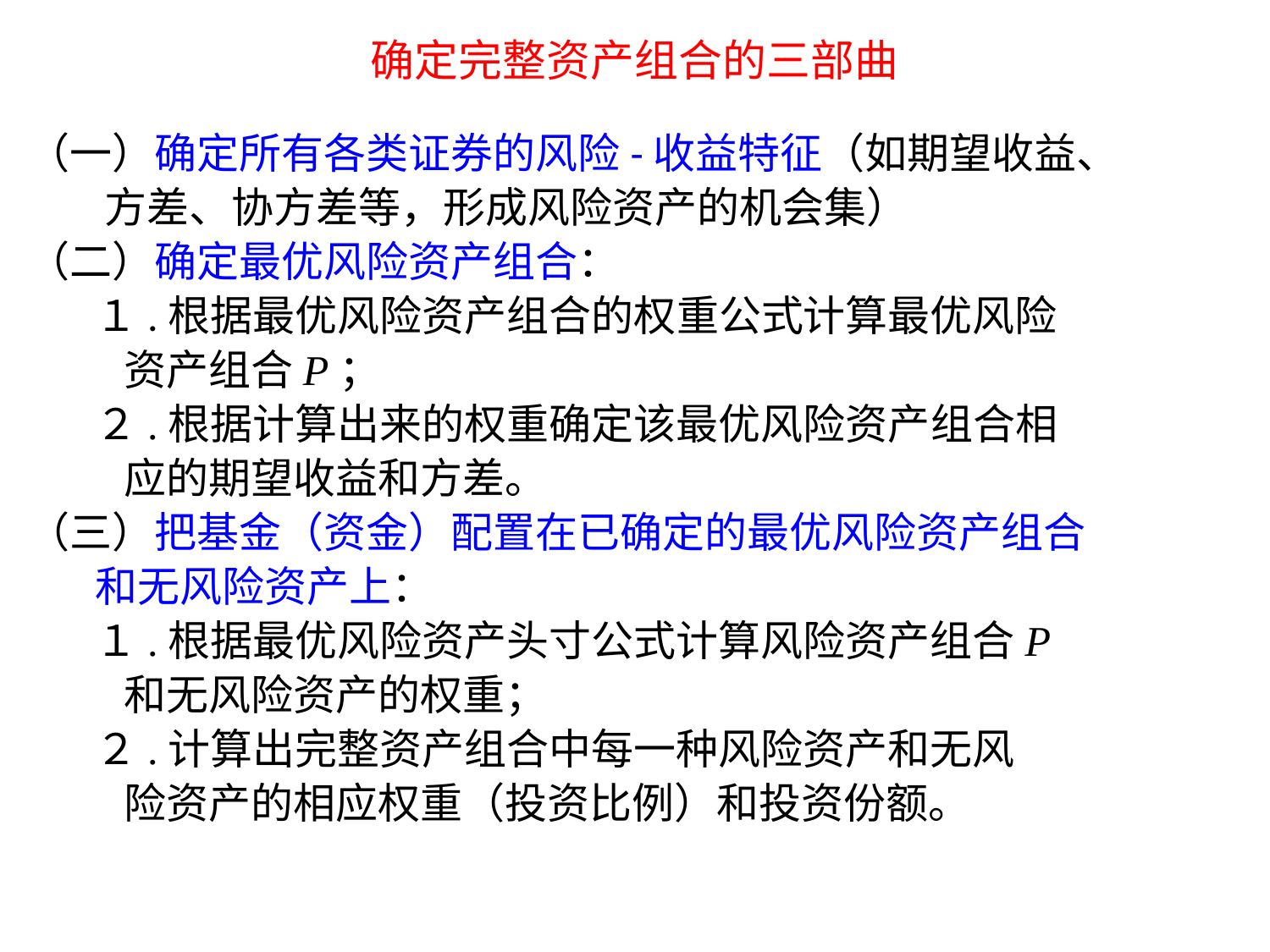

# 确定完整资产组合的三部曲
（一）确定所有各类证券的风险-收益特征（如期望收益、
       方差、协方差等，形成风险资产的机会集）
（二）确定最优风险资产组合：
      １.根据最优风险资产组合的权重公式计算最优风险
         资产组合P；
      ２.根据计算出来的权重确定该最优风险资产组合相
         应的期望收益和方差。
（三）把基金（资金）配置在已确定的最优风险资产组合
      和无风险资产上：
      １.根据最优风险资产头寸公式计算风险资产组合P
         和无风险资产的权重；
      ２.计算出完整资产组合中每一种风险资产和无风
         险资产的相应权重（投资比例）和投资份额。